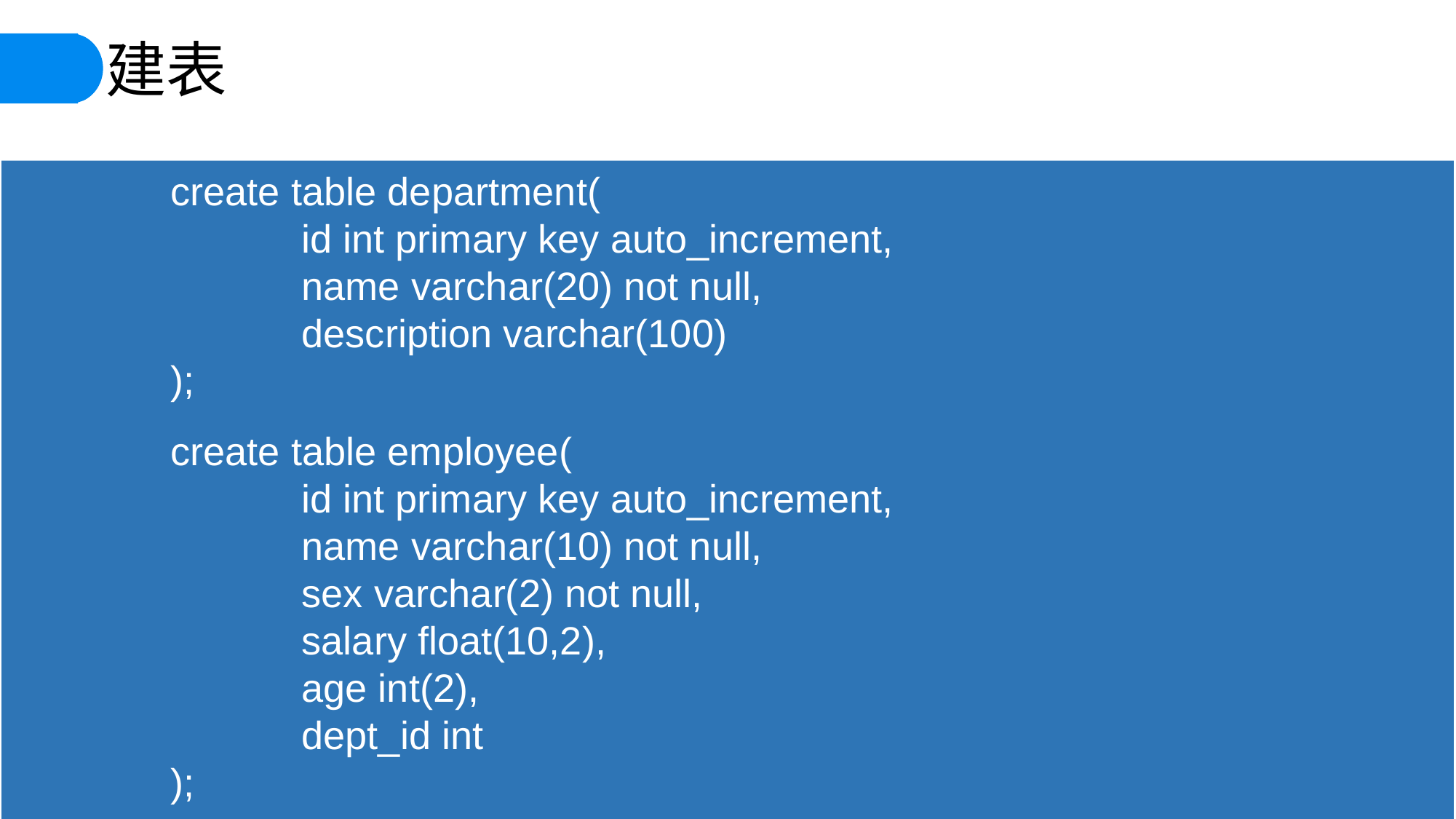

建表

create table department(
            id int primary key auto_increment,
            name varchar(20) not null,
            description varchar(100)
);
create table employee(
            id int primary key auto_increment,
            name varchar(10) not null,
            sex varchar(2) not null,
            salary float(10,2),
            age int(2),
            dept_id int
);